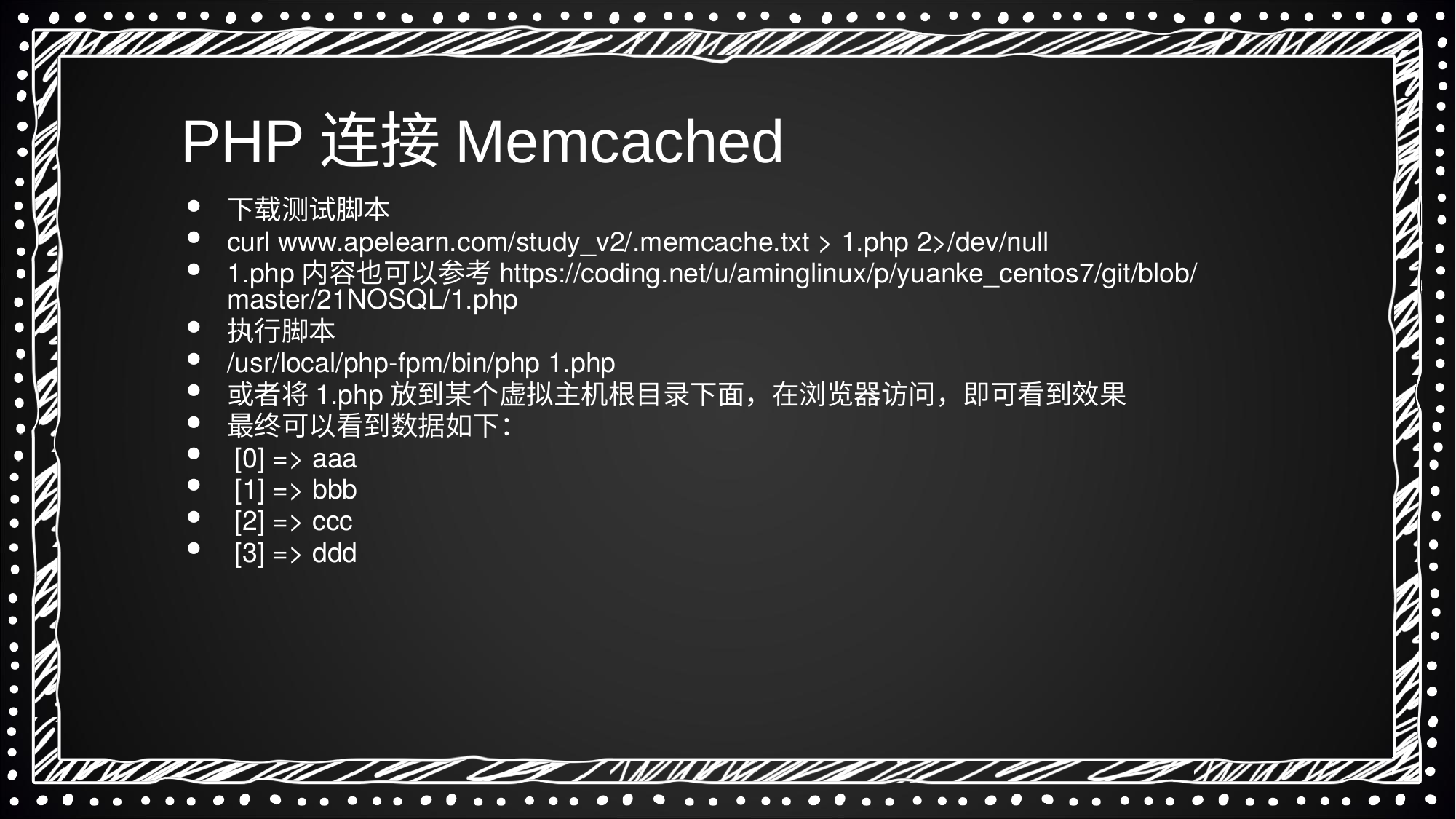

PHP连接Memcached
下载测试脚本
curl www.apelearn.com/study_v2/.memcache.txt > 1.php 2>/dev/null
1.php内容也可以参考https://coding.net/u/aminglinux/p/yuanke_centos7/git/blob/master/21NOSQL/1.php
执行脚本
/usr/local/php-fpm/bin/php 1.php
或者将1.php放到某个虚拟主机根目录下面，在浏览器访问，即可看到效果
最终可以看到数据如下：
 [0] => aaa
 [1] => bbb
 [2] => ccc
 [3] => ddd